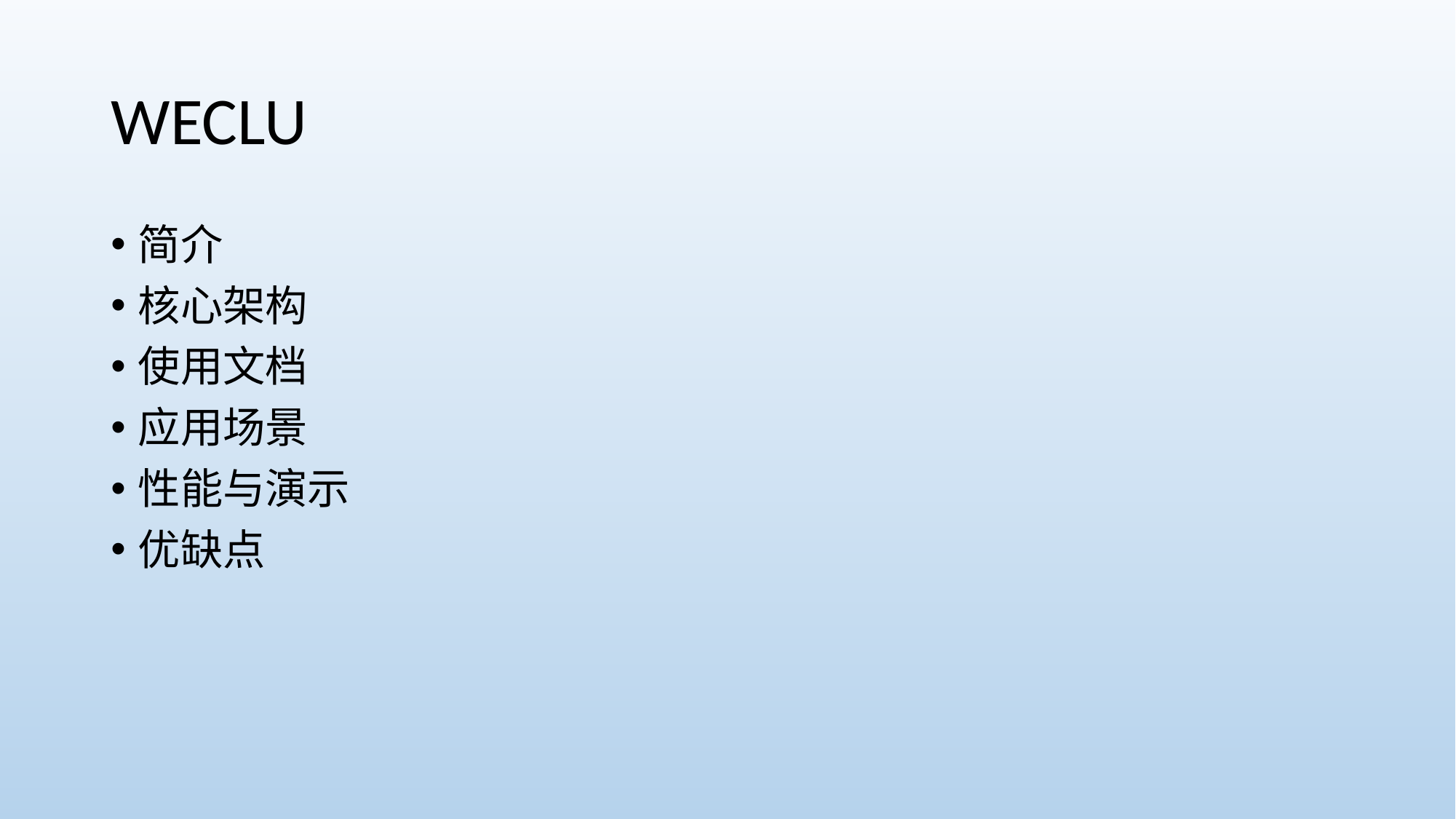

# WECLU
简介
核心架构
使用文档
应用场景
性能与演示
优缺点